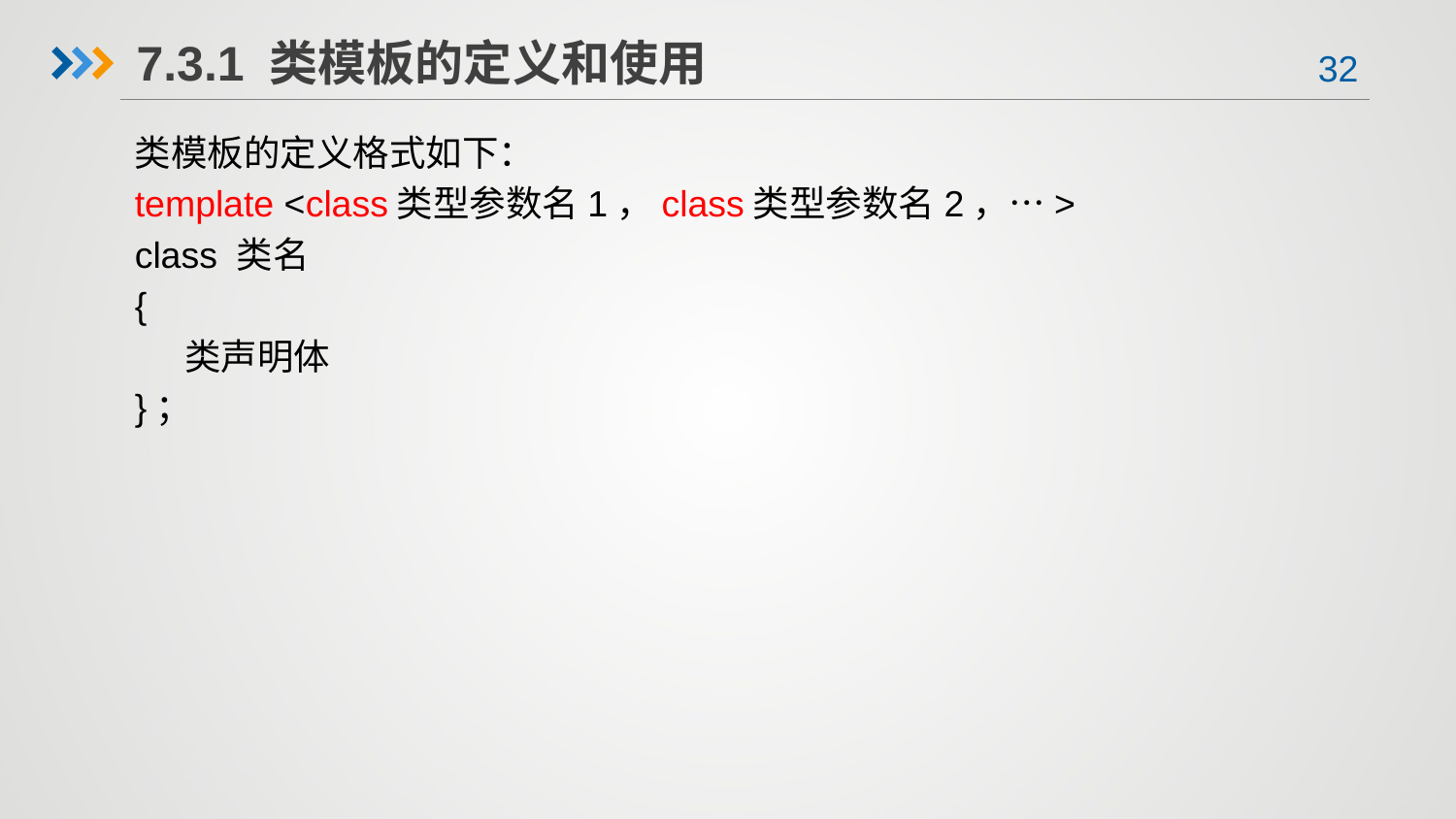

7.3.1 类模板的定义和使用
类模板的定义格式如下：
template <class类型参数名1，class类型参数名2，…>
class 类名
{
     类声明体
}；